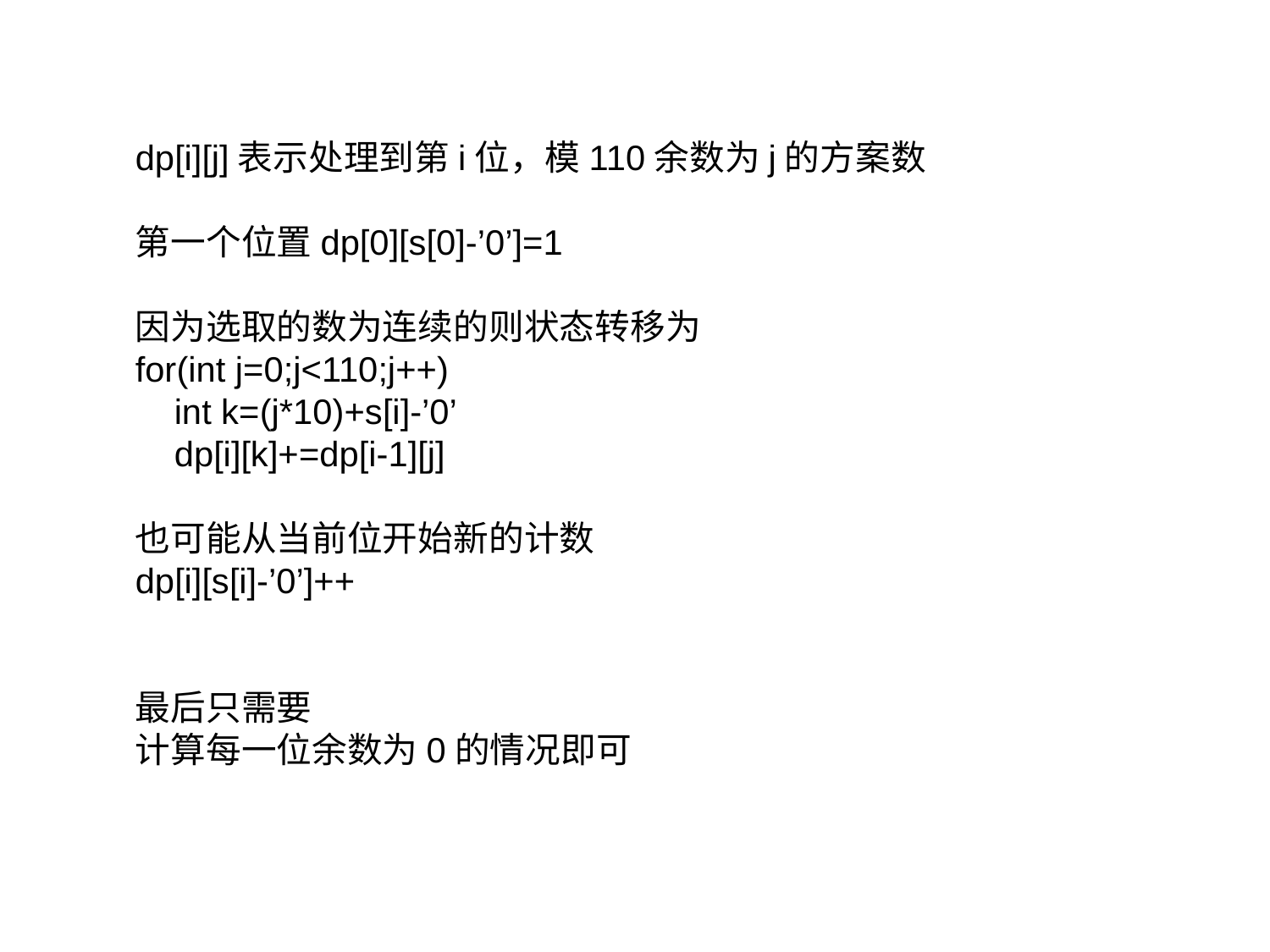

dp[i][j]表示处理到第i位，模110余数为j的方案数

第一个位置dp[0][s[0]-’0’]=1

因为选取的数为连续的则状态转移为
for(int j=0;j<110;j++)
    int k=(j*10)+s[i]-’0’
    dp[i][k]+=dp[i-1][j]

也可能从当前位开始新的计数
dp[i][s[i]-’0’]++

最后只需要
计算每一位余数为0的情况即可